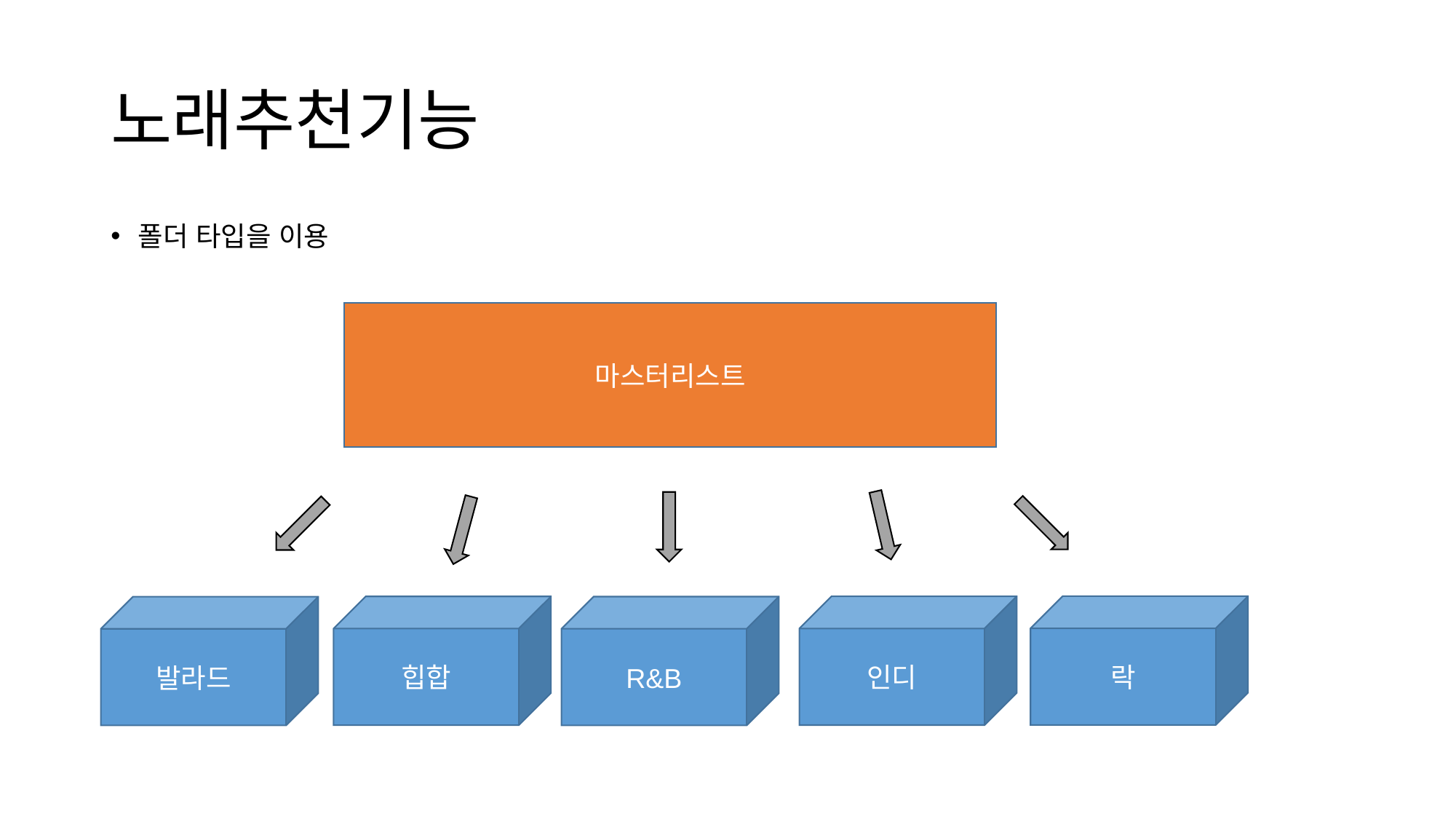

노래추천기능
# 폴더 타입을 이용

마스터리스트

락
인디
힙합
R&B
발라드